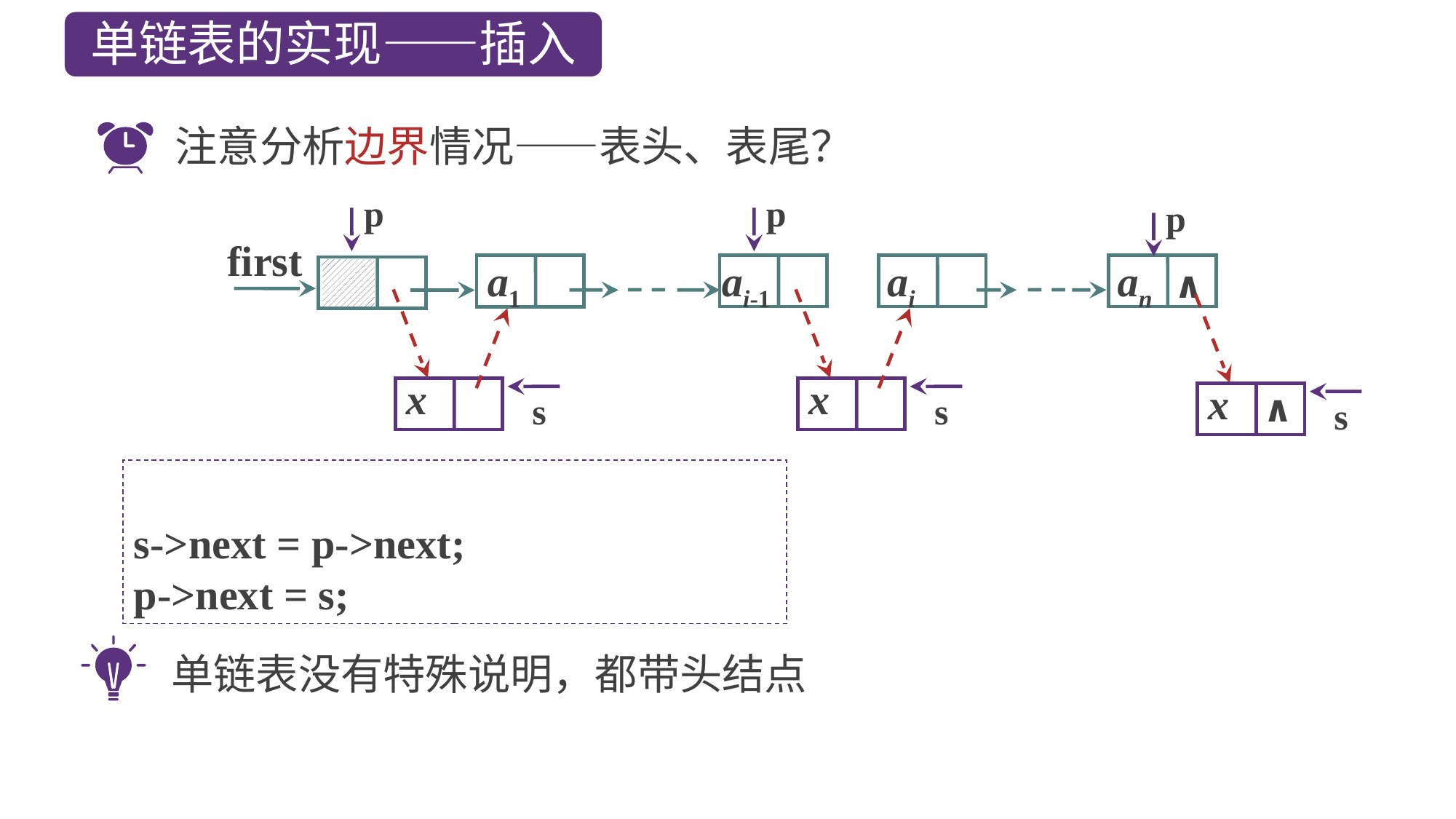

单链表的实现——插入

注意分析边界情况——表头、表尾？

p

p

p

first
ai-1

ai

an

a1

∧

x

s
x

s
∧
x

s

s->next = p->next;
p->next = s;

单链表没有特殊说明，都带头结点